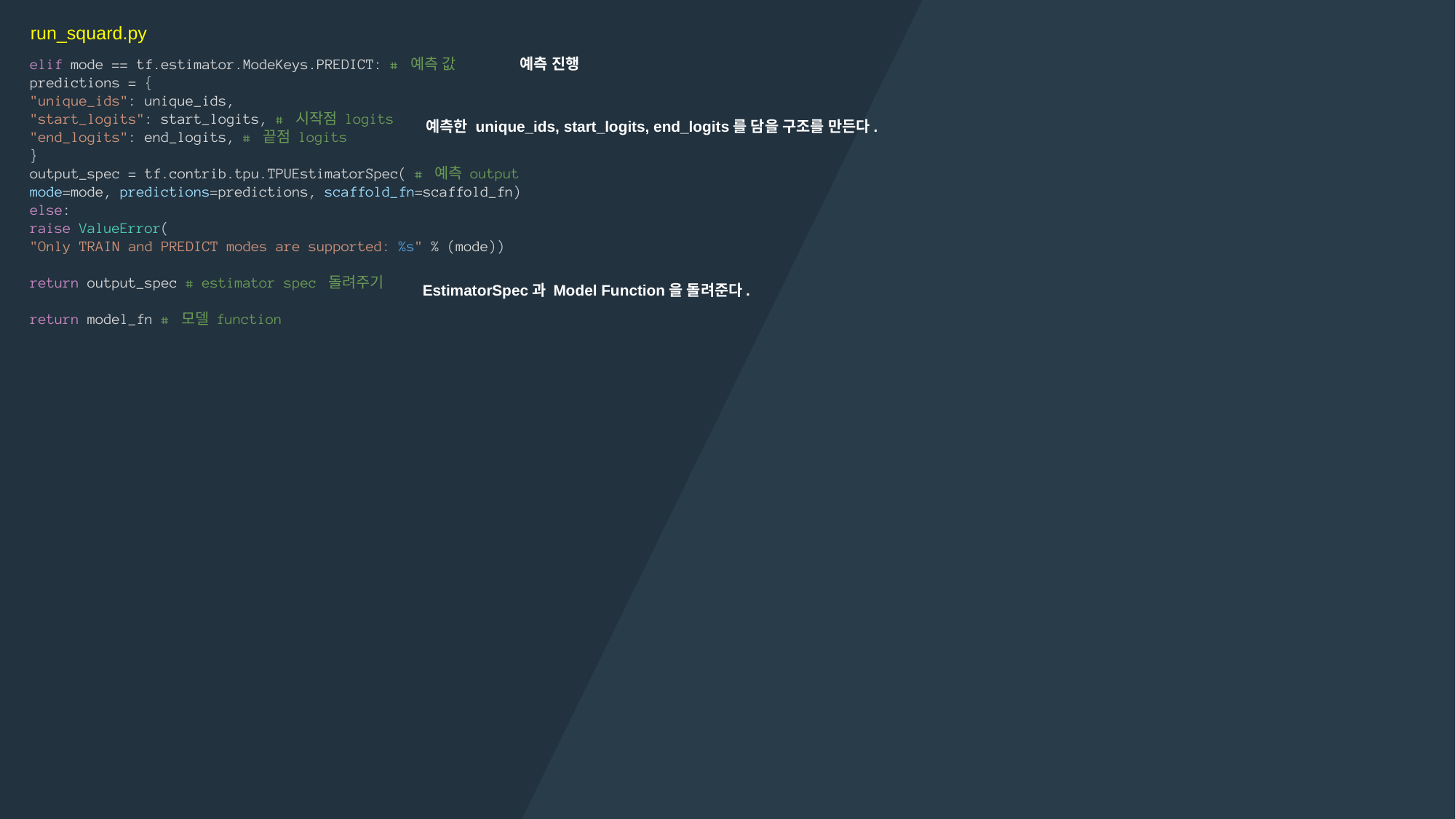

run_squard.py
elif mode == tf.estimator.ModeKeys.PREDICT: # 예측 값
predictions = {
"unique_ids": unique_ids,
"start_logits": start_logits, # 시작점 logits
"end_logits": end_logits, # 끝점 logits
}
output_spec = tf.contrib.tpu.TPUEstimatorSpec( # 예측 output
mode=mode, predictions=predictions, scaffold_fn=scaffold_fn)
else:
raise ValueError(
"Only TRAIN and PREDICT modes are supported: %s" % (mode))
return output_spec # estimator spec 돌려주기
return model_fn # 모델 function
예측 진행
예측한 unique_ids, start_logits, end_logits를 담을 구조를 만든다.
EstimatorSpec과 Model Function을 돌려준다.